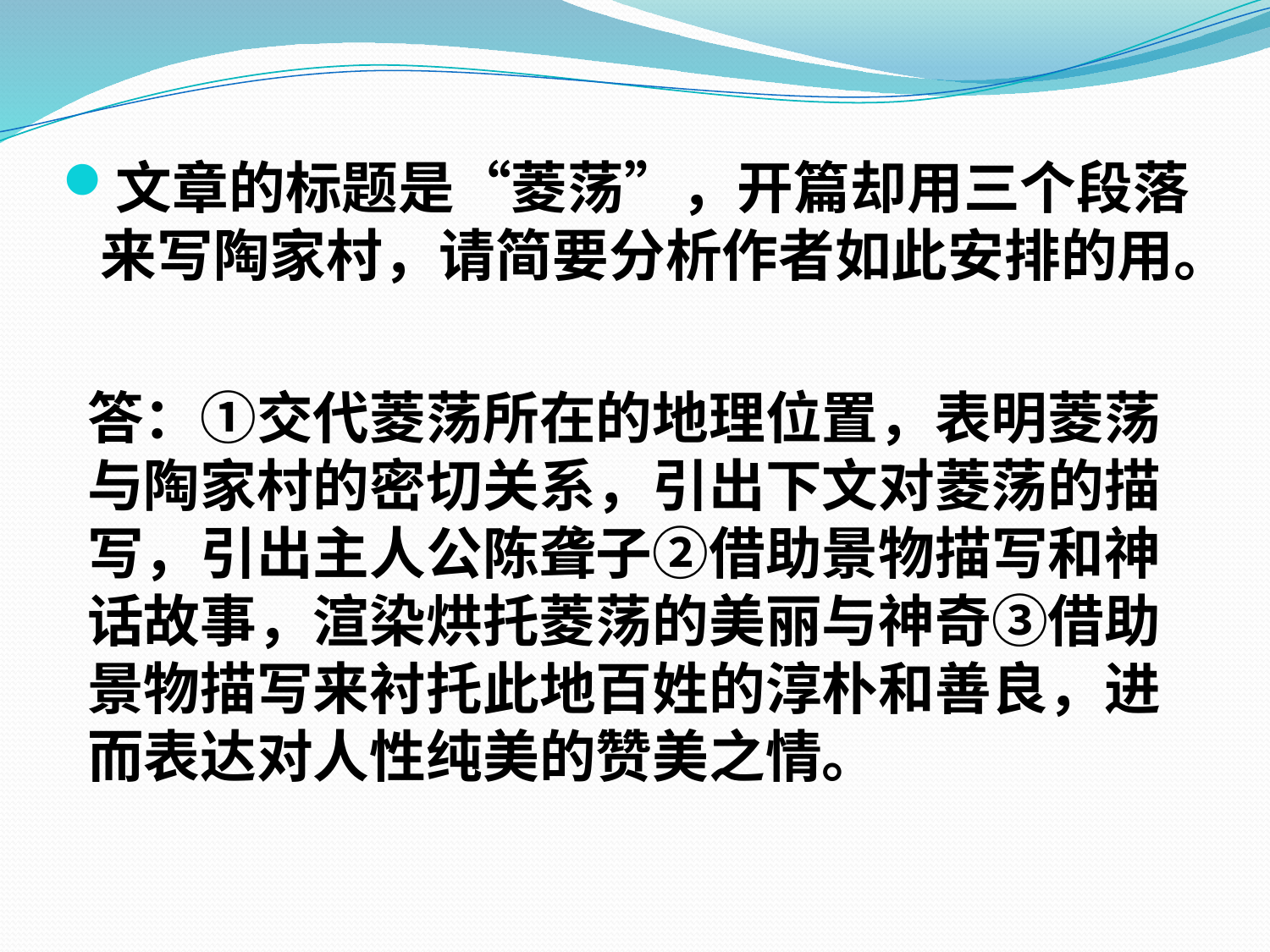

文章的标题是“菱荡”，开篇却用三个段落来写陶家村，请简要分析作者如此安排的用。
答：①交代菱荡所在的地理位置，表明菱荡与陶家村的密切关系，引出下文对菱荡的描写，引出主人公陈聋子②借助景物描写和神话故事，渲染烘托菱荡的美丽与神奇③借助景物描写来衬托此地百姓的淳朴和善良，进而表达对人性纯美的赞美之情。